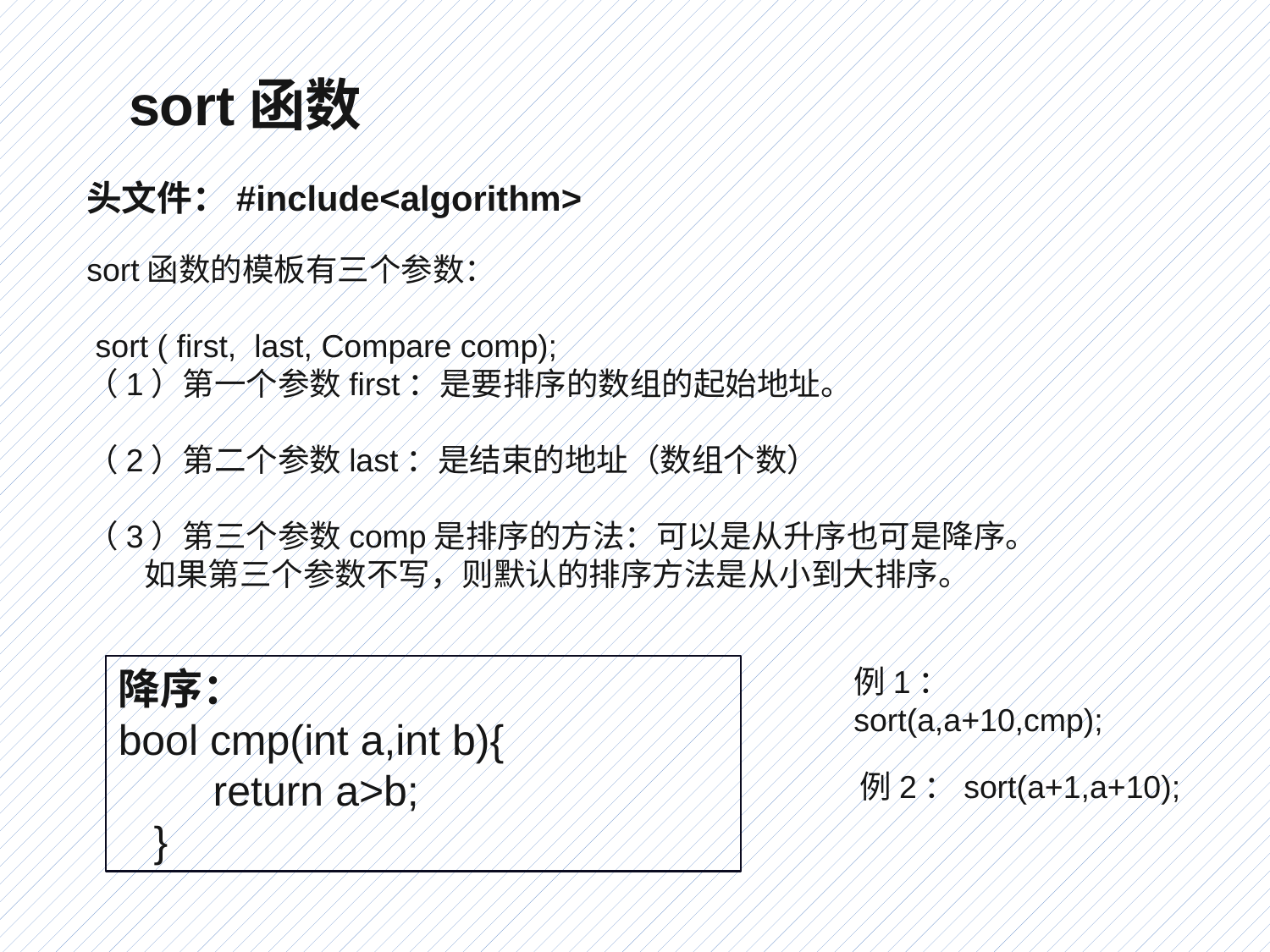

sort函数
头文件：#include<algorithm>
sort函数的模板有三个参数：

 sort ( first,  last, Compare comp);
（1）第一个参数first：是要排序的数组的起始地址。

（2）第二个参数last：是结束的地址（数组个数）

（3）第三个参数comp是排序的方法：可以是从升序也可是降序。
       如果第三个参数不写，则默认的排序方法是从小到大排序。
降序：
bool cmp(int a,int b){
　　return a>b;
   }
例1：sort(a,a+10,cmp);
例2：sort(a+1,a+10);